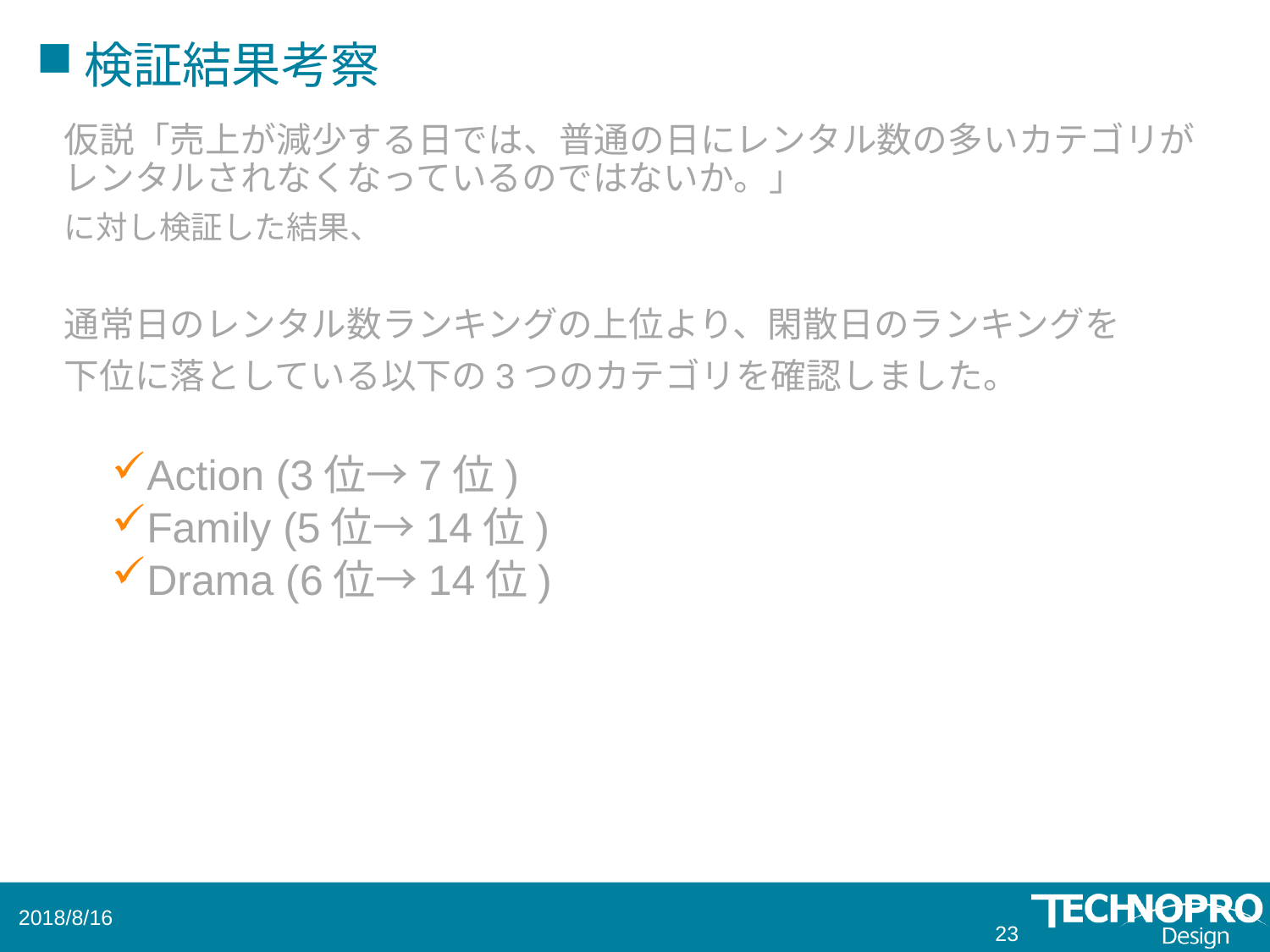

# 検証結果考察
仮説「売上が減少する日では、普通の日にレンタル数の多いカテゴリがレンタルされなくなっているのではないか。」
に対し検証した結果、

通常日のレンタル数ランキングの上位より、閑散日のランキングを
下位に落としている以下の3つのカテゴリを確認しました。

Action (3位→7位)
Family (5位→14位)
Drama (6位→14位)
2018/8/16
23